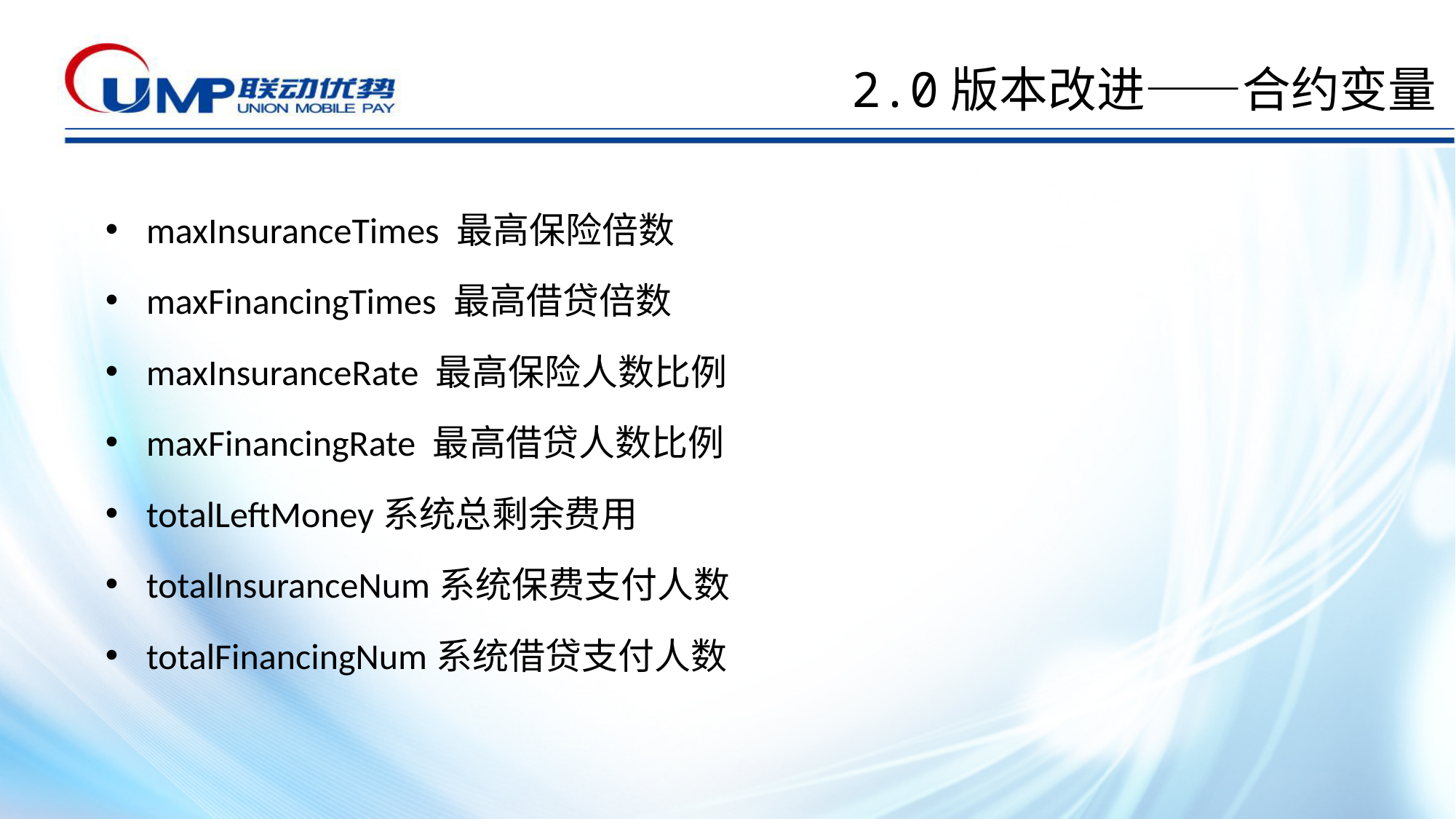

# 2.0版本改进——合约变量
maxInsuranceTimes 最高保险倍数
maxFinancingTimes 最高借贷倍数
maxInsuranceRate 最高保险人数比例
maxFinancingRate 最高借贷人数比例
totalLeftMoney系统总剩余费用
totalInsuranceNum系统保费支付人数
totalFinancingNum系统借贷支付人数